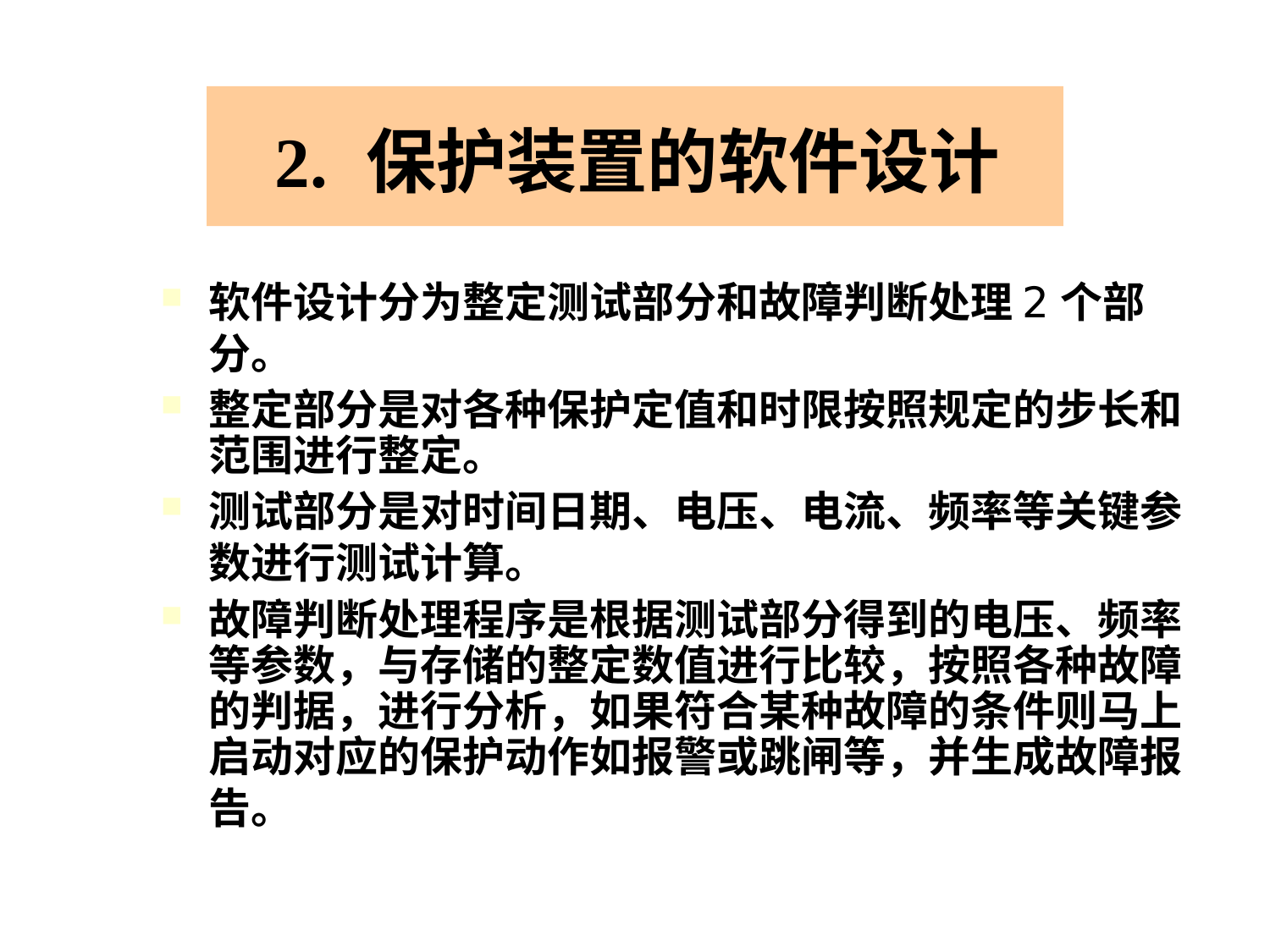

# 2. 保护装置的软件设计
软件设计分为整定测试部分和故障判断处理2个部分。
整定部分是对各种保护定值和时限按照规定的步长和范围进行整定。
测试部分是对时间日期、电压、电流、频率等关键参数进行测试计算。
故障判断处理程序是根据测试部分得到的电压、频率等参数，与存储的整定数值进行比较，按照各种故障的判据，进行分析，如果符合某种故障的条件则马上启动对应的保护动作如报警或跳闸等，并生成故障报告。